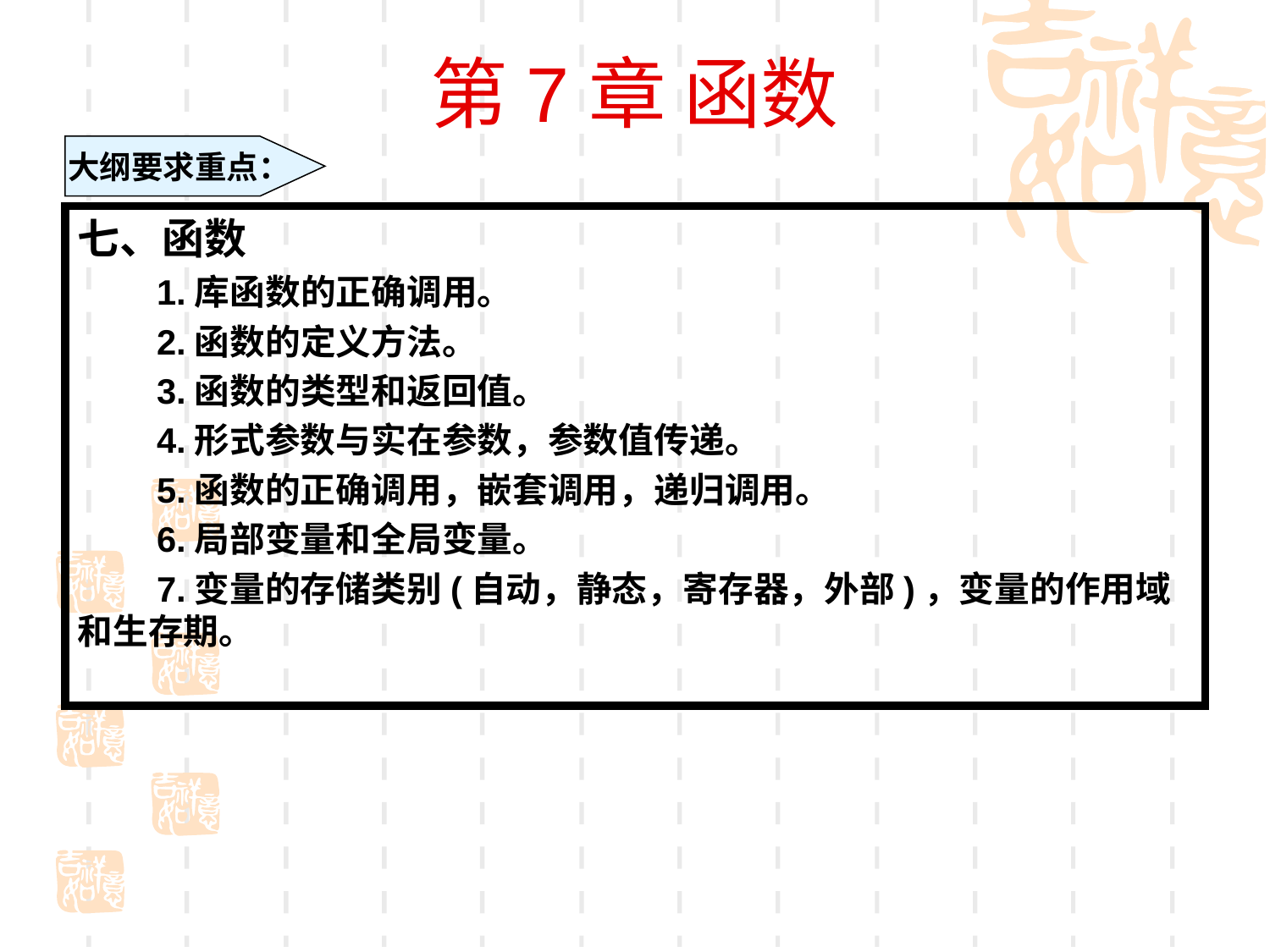

第7章 函数
大纲要求重点：
七、函数
　　1.库函数的正确调用。
　　2.函数的定义方法。
　　3.函数的类型和返回值。
　　4.形式参数与实在参数，参数值传递。
　　5.函数的正确调用，嵌套调用，递归调用。
　　6.局部变量和全局变量。
　　7.变量的存储类别(自动，静态，寄存器，外部)，变量的作用域和生存期。